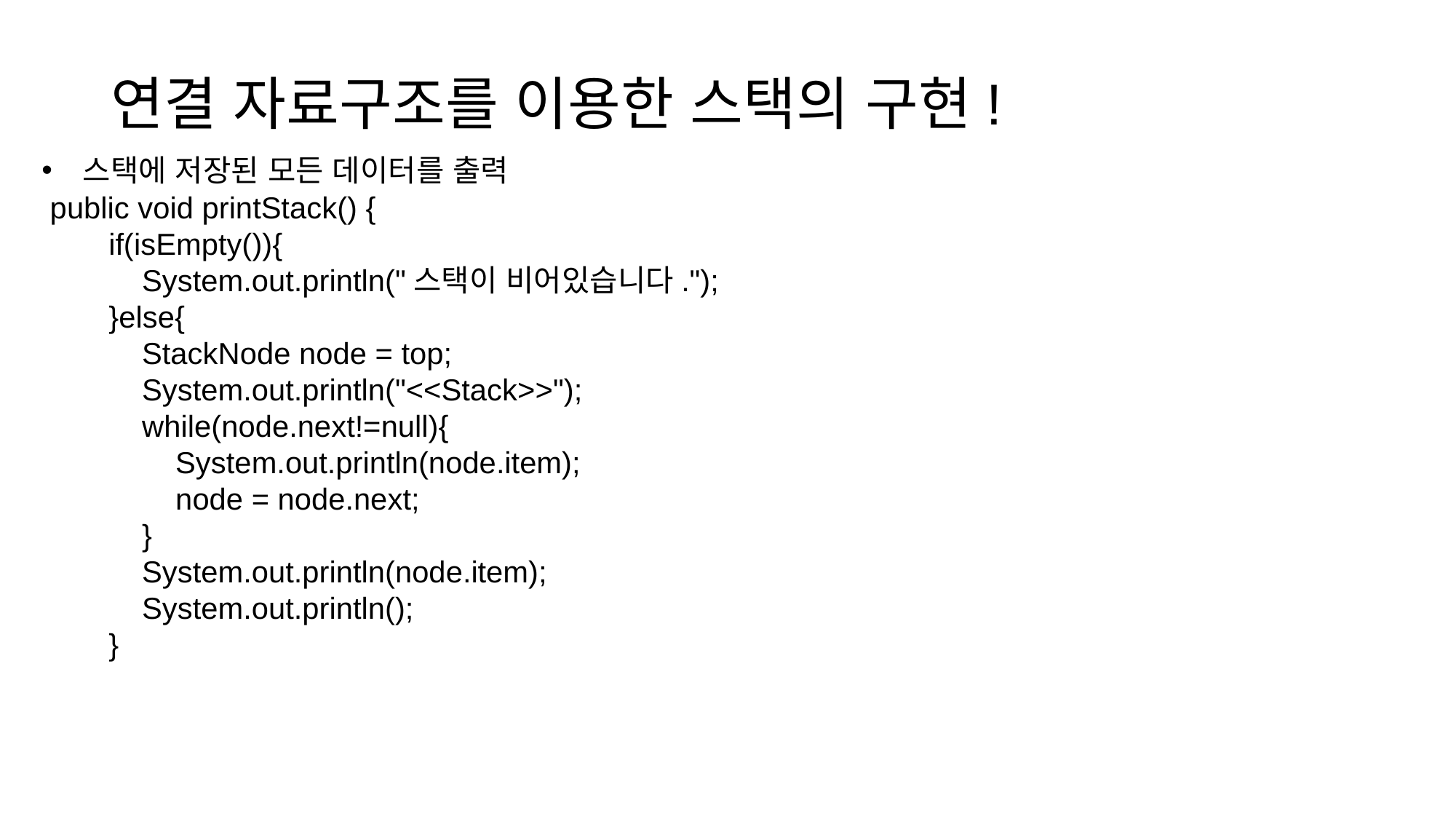

연결 자료구조를 이용한 스택의 구현!
스택에 저장된 모든 데이터를 출력
 public void printStack() {
        if(isEmpty()){
            System.out.println("스택이 비어있습니다.");
        }else{
            StackNode node = top;
            System.out.println("<<Stack>>");
            while(node.next!=null){
                System.out.println(node.item);
                node = node.next;
            }
            System.out.println(node.item);
            System.out.println();
        }